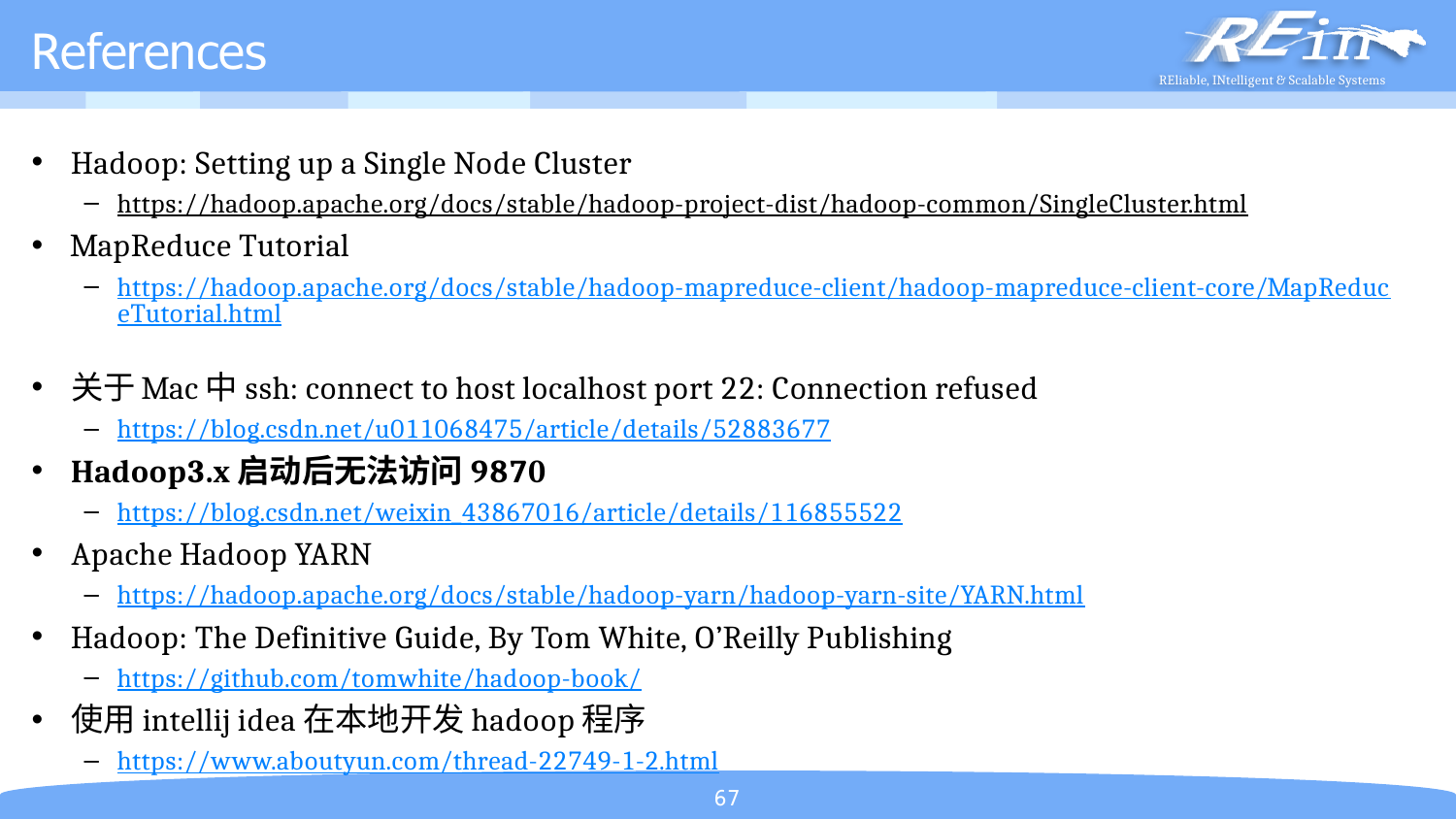

# References
Hadoop: Setting up a Single Node Cluster
https://hadoop.apache.org/docs/stable/hadoop-project-dist/hadoop-common/SingleCluster.html
MapReduce Tutorial
https://hadoop.apache.org/docs/stable/hadoop-mapreduce-client/hadoop-mapreduce-client-core/MapReduceTutorial.html
关于Mac中ssh: connect to host localhost port 22: Connection refused
https://blog.csdn.net/u011068475/article/details/52883677
Hadoop3.x启动后无法访问9870
https://blog.csdn.net/weixin_43867016/article/details/116855522
Apache Hadoop YARN
https://hadoop.apache.org/docs/stable/hadoop-yarn/hadoop-yarn-site/YARN.html
Hadoop: The Definitive Guide, By Tom White, O’Reilly Publishing
https://github.com/tomwhite/hadoop-book/
使用intellij idea在本地开发hadoop程序
https://www.aboutyun.com/thread-22749-1-2.html

67